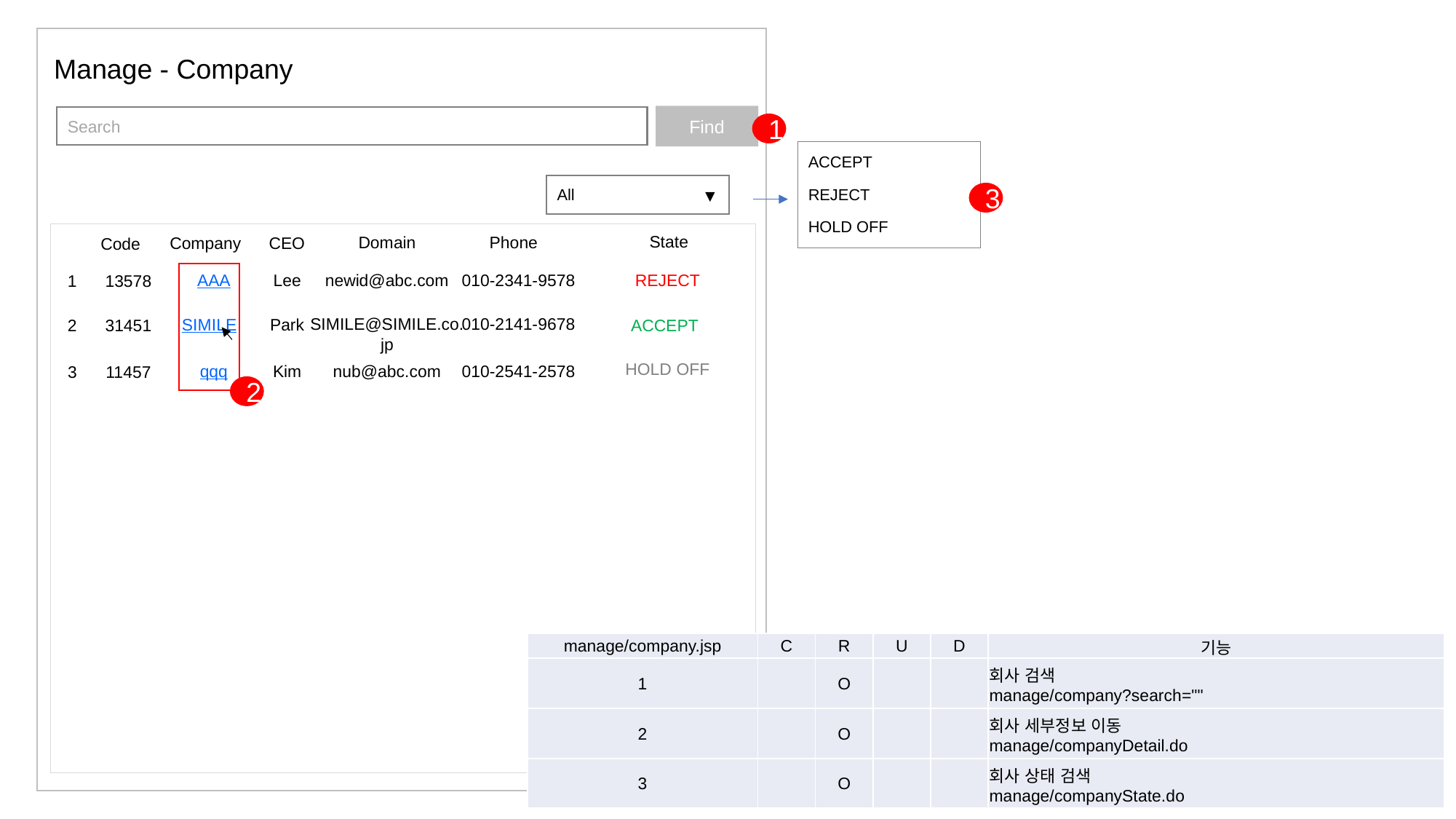

Manage - Company
Find

Search
1

ACCEPT
REJECT
HOLD OFF

▼
All
3

State
Domain
Phone
Company
CEO
Code

newid@abc.com
010-2341-9578
REJECT
AAA
Lee
13578
1
SIMILE@SIMILE.co.jp
010-2141-9678
SIMILE
Park
ACCEPT
31451
2
HOLD OFF
nub@abc.com
010-2541-2578
qqq
Kim
11457
3
2
| manage/company.jsp | C | R | U | D | 기능 |
| --- | --- | --- | --- | --- | --- |
| 1 |  | O |  |  | 회사 검색 manage/company?search="" |
| 2 |  | O |  |  | 회사 세부정보 이동 manage/companyDetail.do |
| 3 |  | O |  |  | 회사 상태 검색 manage/companyState.do |